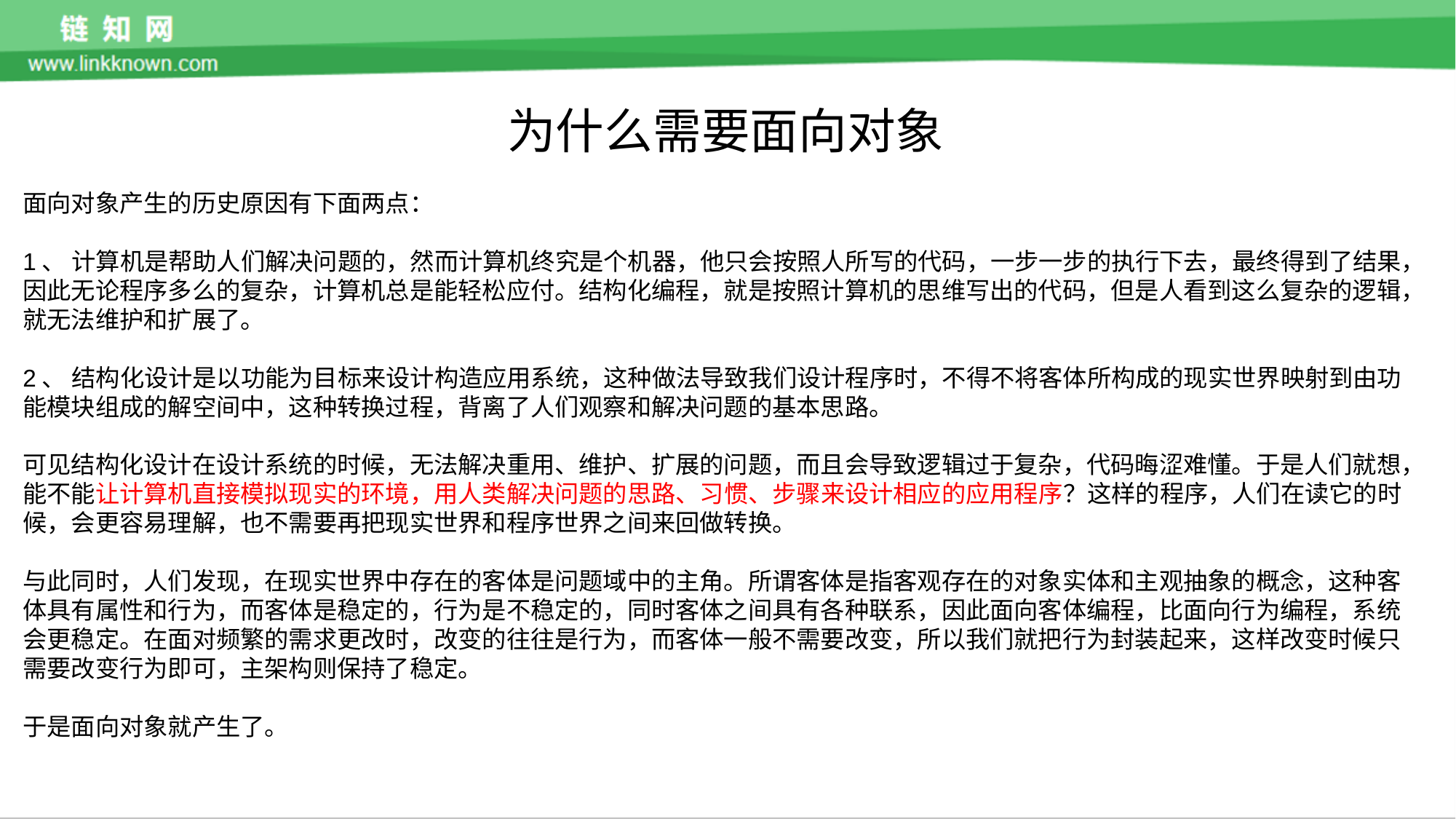

为什么需要面向对象
面向对象产生的历史原因有下面两点：

1、 计算机是帮助人们解决问题的，然而计算机终究是个机器，他只会按照人所写的代码，一步一步的执行下去，最终得到了结果，因此无论程序多么的复杂，计算机总是能轻松应付。结构化编程，就是按照计算机的思维写出的代码，但是人看到这么复杂的逻辑，就无法维护和扩展了。

2、 结构化设计是以功能为目标来设计构造应用系统，这种做法导致我们设计程序时，不得不将客体所构成的现实世界映射到由功能模块组成的解空间中，这种转换过程，背离了人们观察和解决问题的基本思路。

可见结构化设计在设计系统的时候，无法解决重用、维护、扩展的问题，而且会导致逻辑过于复杂，代码晦涩难懂。于是人们就想，能不能让计算机直接模拟现实的环境，用人类解决问题的思路、习惯、步骤来设计相应的应用程序？这样的程序，人们在读它的时候，会更容易理解，也不需要再把现实世界和程序世界之间来回做转换。

与此同时，人们发现，在现实世界中存在的客体是问题域中的主角。所谓客体是指客观存在的对象实体和主观抽象的概念，这种客体具有属性和行为，而客体是稳定的，行为是不稳定的，同时客体之间具有各种联系，因此面向客体编程，比面向行为编程，系统会更稳定。在面对频繁的需求更改时，改变的往往是行为，而客体一般不需要改变，所以我们就把行为封装起来，这样改变时候只需要改变行为即可，主架构则保持了稳定。

于是面向对象就产生了。